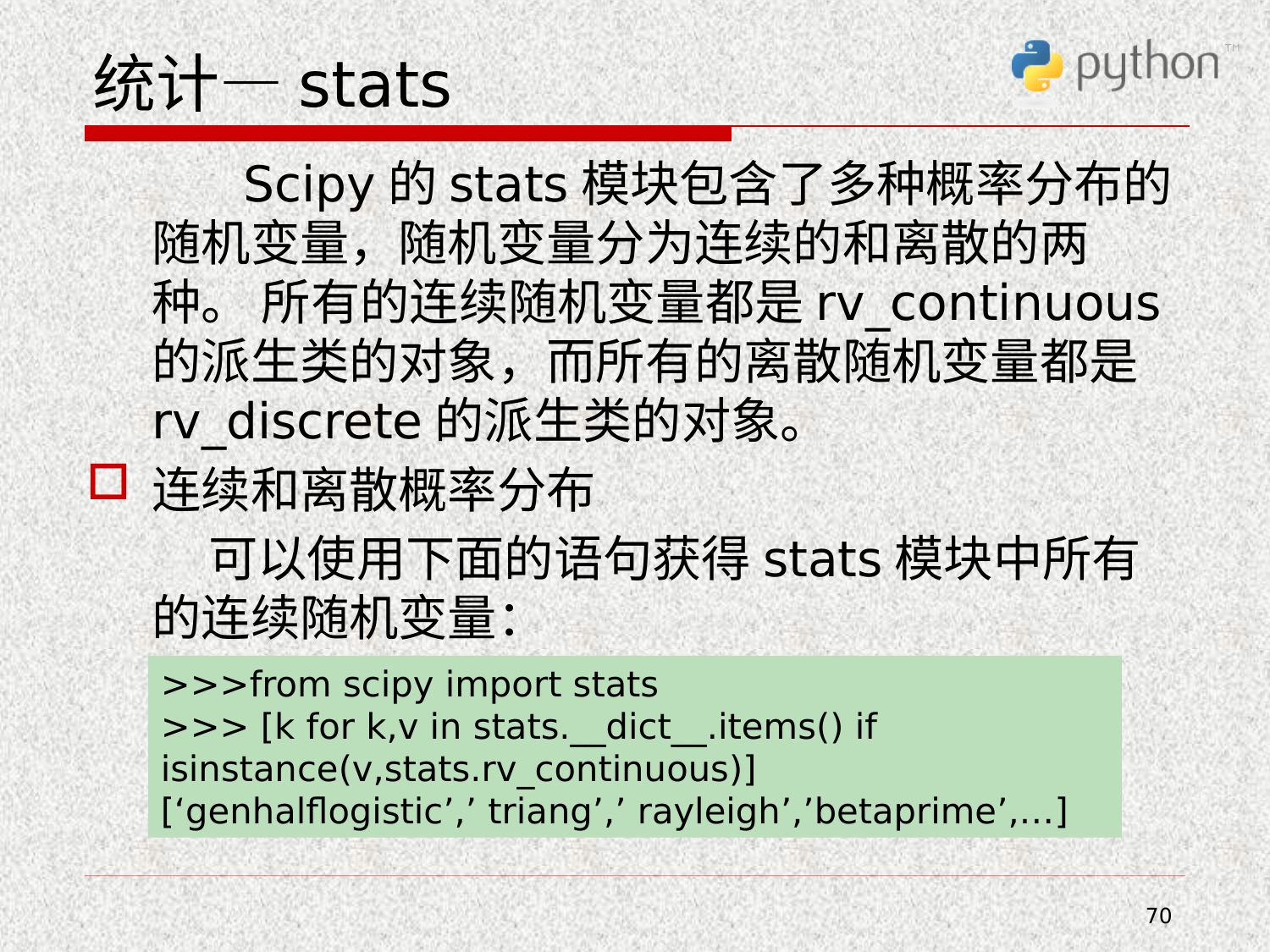

# 统计—stats
          Scipy的stats模块包含了多种概率分布的随机变量，随机变量分为连续的和离散的两种。 所有的连续随机变量都是rv_continuous的派生类的对象，而所有的离散随机变量都是 rv_discrete的派生类的对象。
连续和离散概率分布
          可以使用下面的语句获得stats模块中所有的连续随机变量：
>>>from scipy import stats
>>> [k for k,v in stats.__dict__.items() if isinstance(v,stats.rv_continuous)]
[‘genhalflogistic’,’ triang’,’ rayleigh’,’betaprime’,…]
70